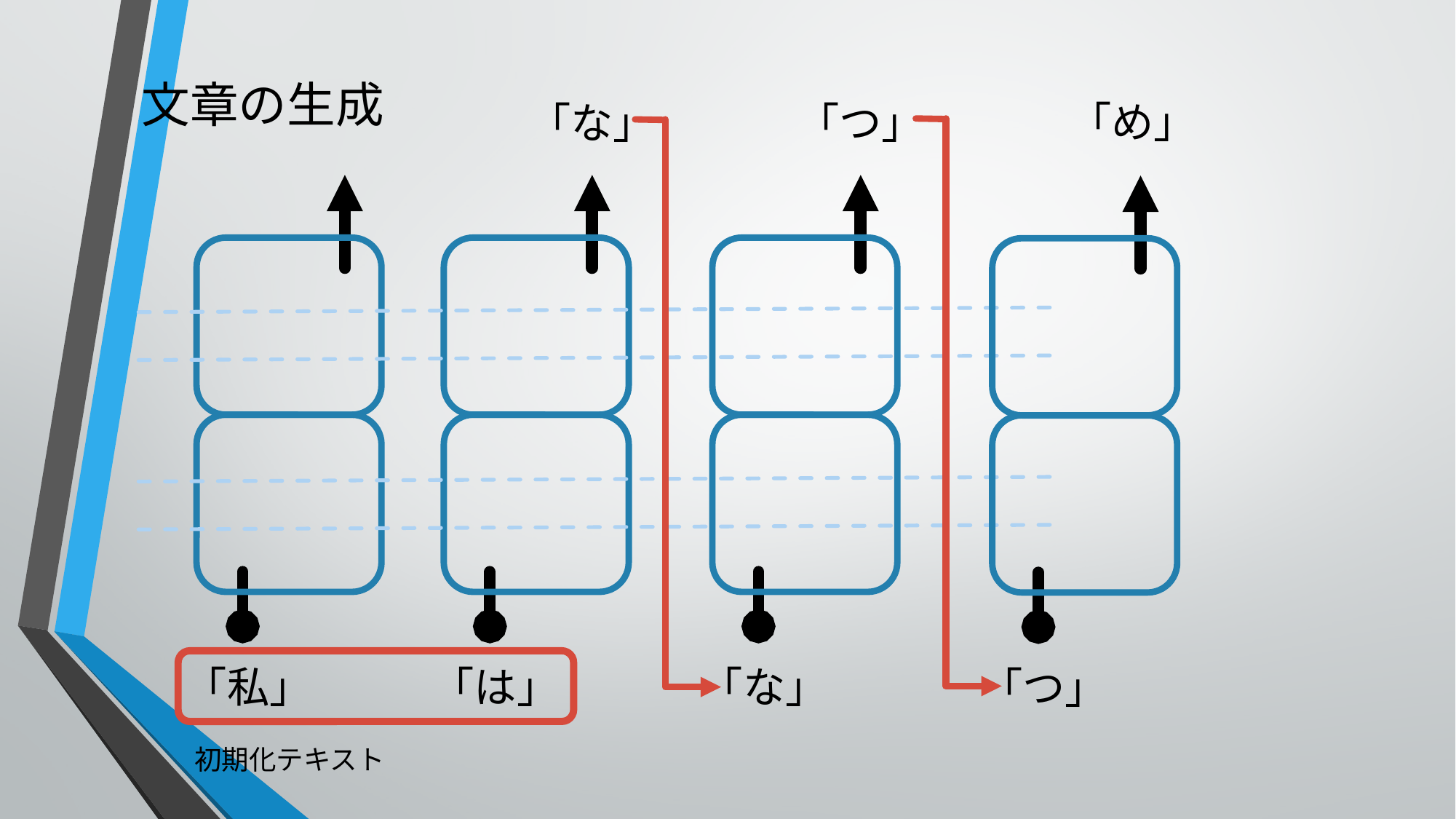

文章の生成

「め」
「な」
「つ」

「私」

「は」

「な」

「つ」

初期化テキスト